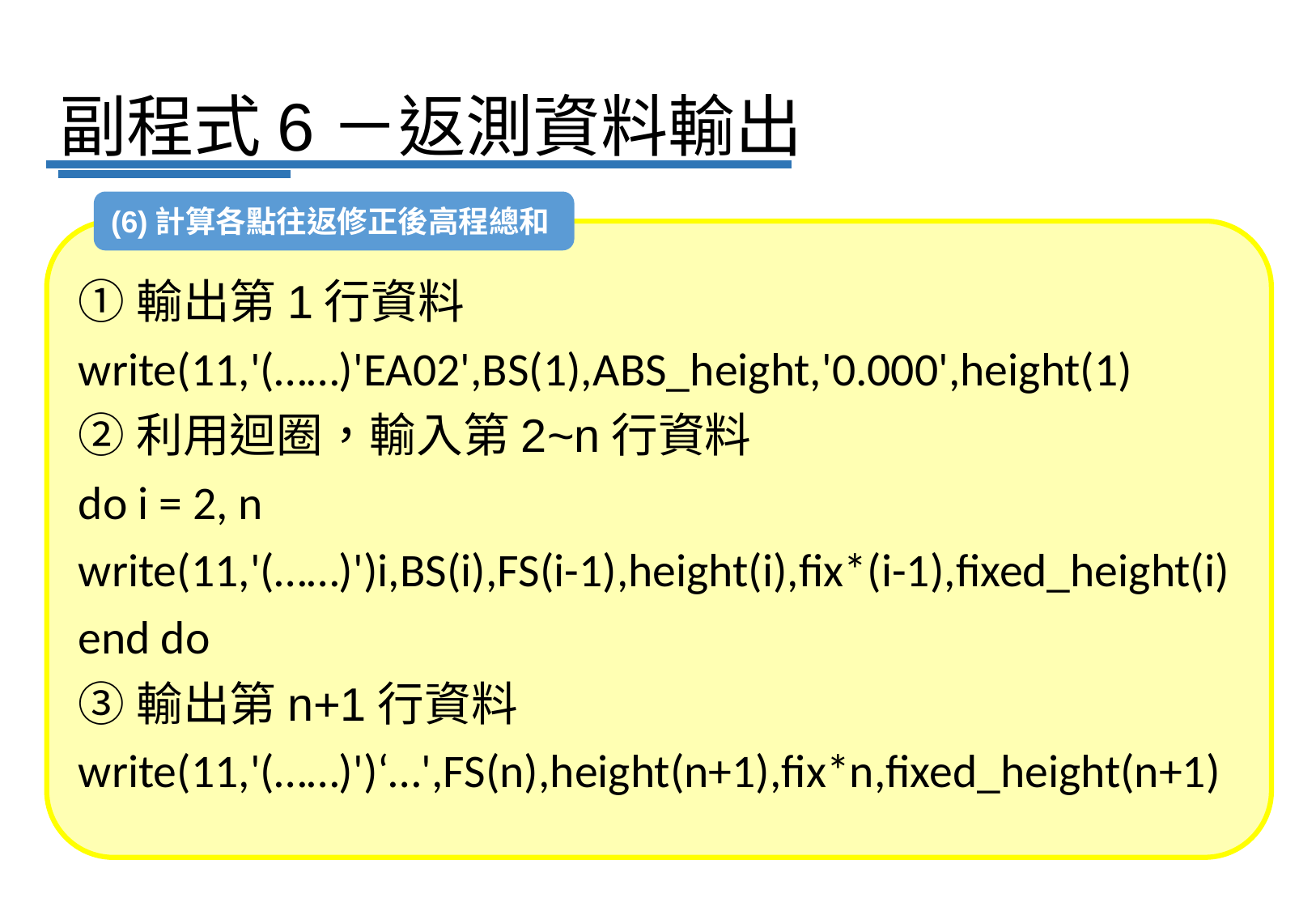

# 副程式6－返測資料輸出

(6)計算各點往返修正後高程總和

①輸出第1行資料
write(11,'(……)'EA02',BS(1),ABS_height,'0.000',height(1)
②利用迴圈，輸入第2~n行資料
do i = 2, n
write(11,'(……)')i,BS(i),FS(i-1),height(i),fix*(i-1),fixed_height(i)
end do
③輸出第n+1行資料
write(11,'(……)')‘…',FS(n),height(n+1),fix*n,fixed_height(n+1)